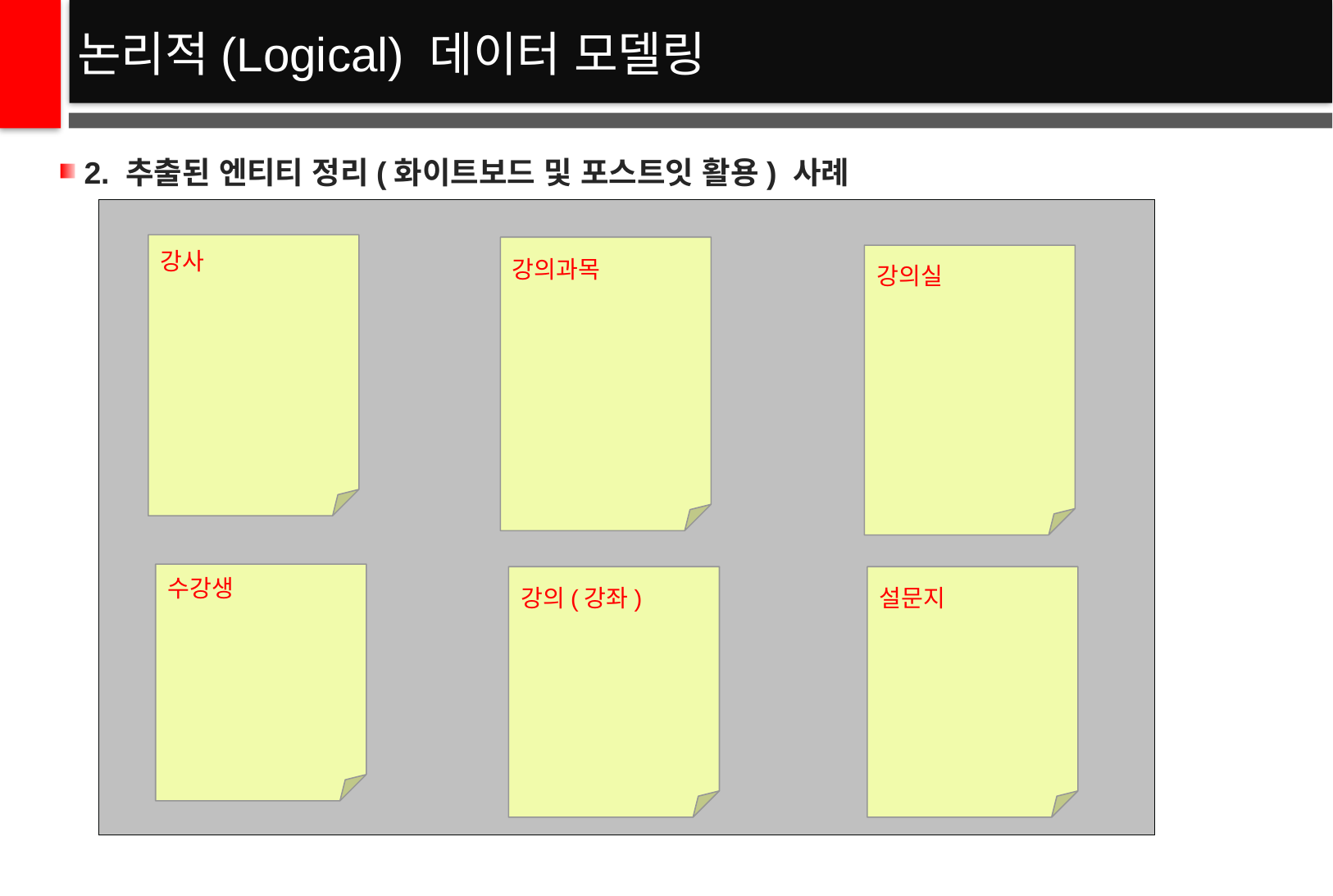

# 논리적(Logical) 데이터 모델링
2. 추출된 엔티티 정리(화이트보드 및 포스트잇 활용) 사례

강사

강의과목

강의실

수강생

강의(강좌)

설문지